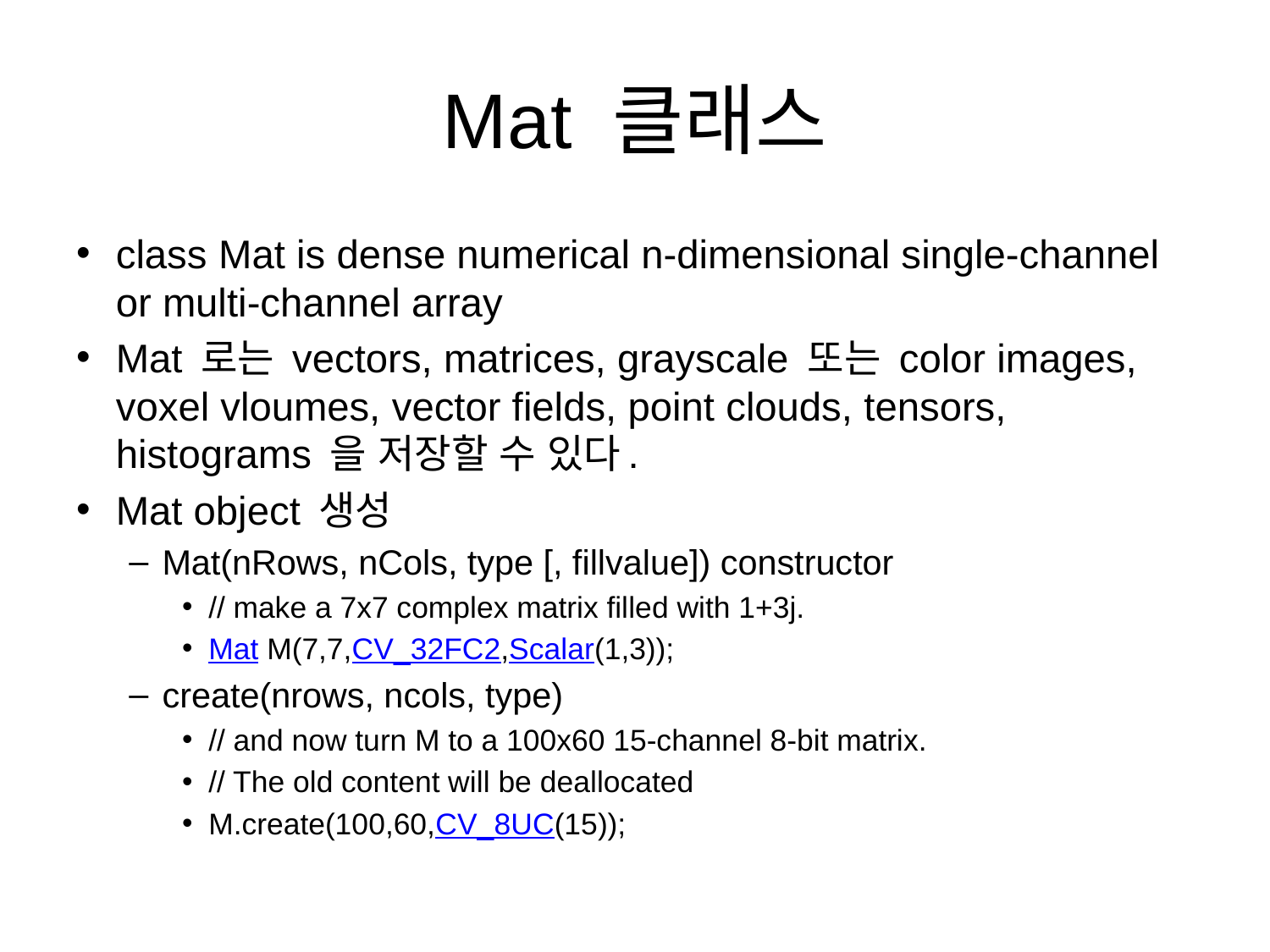

# Mat 클래스
class Mat is dense numerical n-dimensional single-channel or multi-channel array
Mat 로는 vectors, matrices, grayscale 또는 color images, voxel vloumes, vector fields, point clouds, tensors, histograms 을 저장할 수 있다.
Mat object 생성
Mat(nRows, nCols, type [, fillvalue]) constructor
// make a 7x7 complex matrix filled with 1+3j.
Mat M(7,7,CV_32FC2,Scalar(1,3));
create(nrows, ncols, type)
// and now turn M to a 100x60 15-channel 8-bit matrix.
// The old content will be deallocated
M.create(100,60,CV_8UC(15));